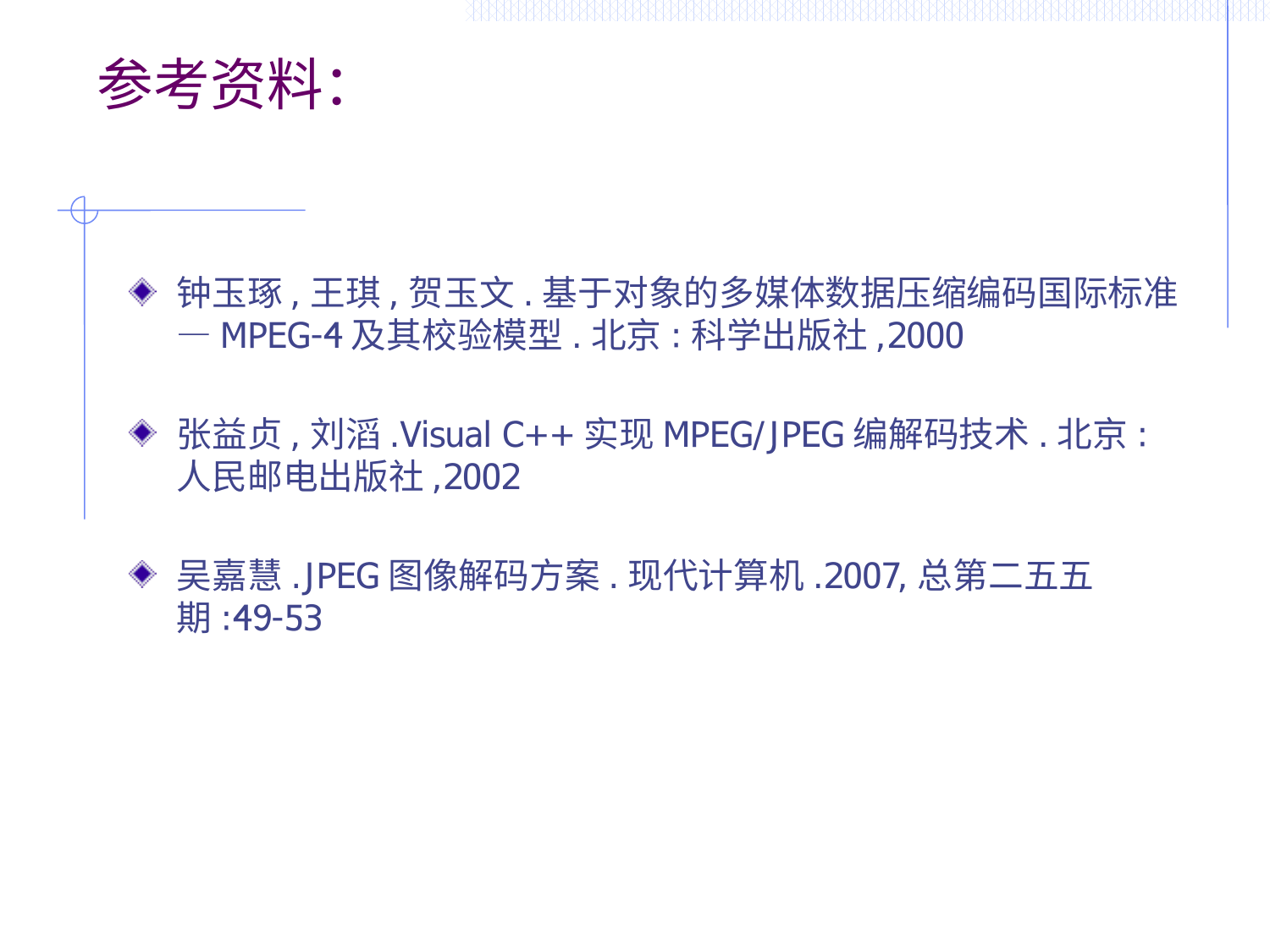

# 参考资料：
钟玉琢,王琪,贺玉文.基于对象的多媒体数据压缩编码国际标准—MPEG-4及其校验模型.北京:科学出版社,2000

张益贞,刘滔.Visual C++实现MPEG/JPEG编解码技术.北京:人民邮电出版社,2002

吴嘉慧.JPEG图像解码方案.现代计算机.2007,总第二五五期:49-53